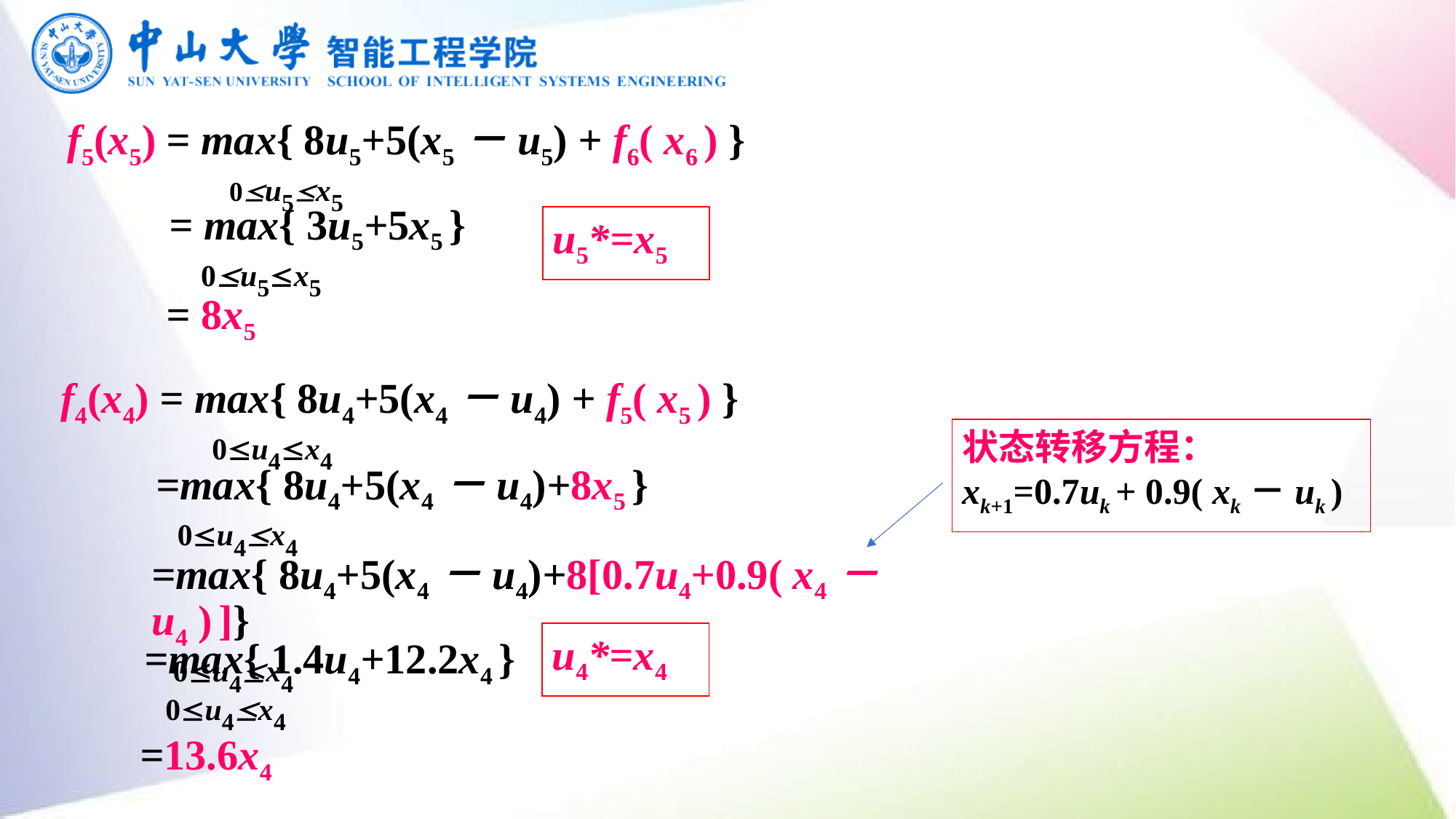

f5(x5) = max{ 8u5+5(x5－u5) + f6( x6 ) }
	     0≤u5≤x5
= max{ 3u5+5x5 }
   0≤u5≤x5
u5*=x5
= 8x5
f4(x4) = max{ 8u4+5(x4－u4) + f5( x5 ) }
	    0≤u4≤x4
状态转移方程：
xk+1=0.7uk + 0.9( xk－uk )
=max{ 8u4+5(x4－u4)+8x5 }
  0≤u4≤x4
=max{ 8u4+5(x4－u4)+8[0.7u4+0.9( x4－u4 ) ]}
  0≤u4≤x4
u4*=x4
=max{ 1.4u4+12.2x4 }
  0≤u4≤x4
=13.6x4